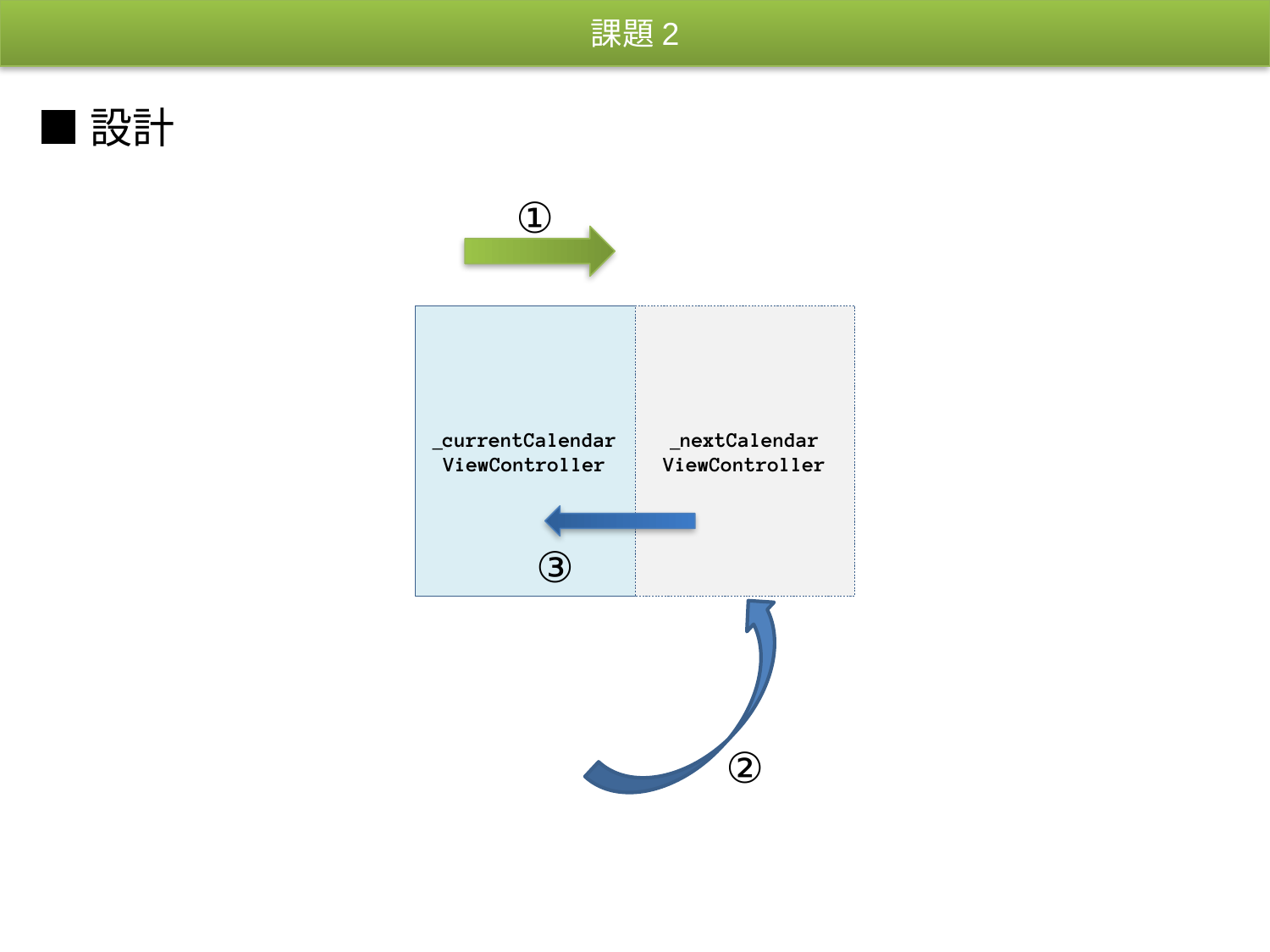

# ■設計
①

_currentCalendar
ViewController
_nextCalendar
ViewController

③

②